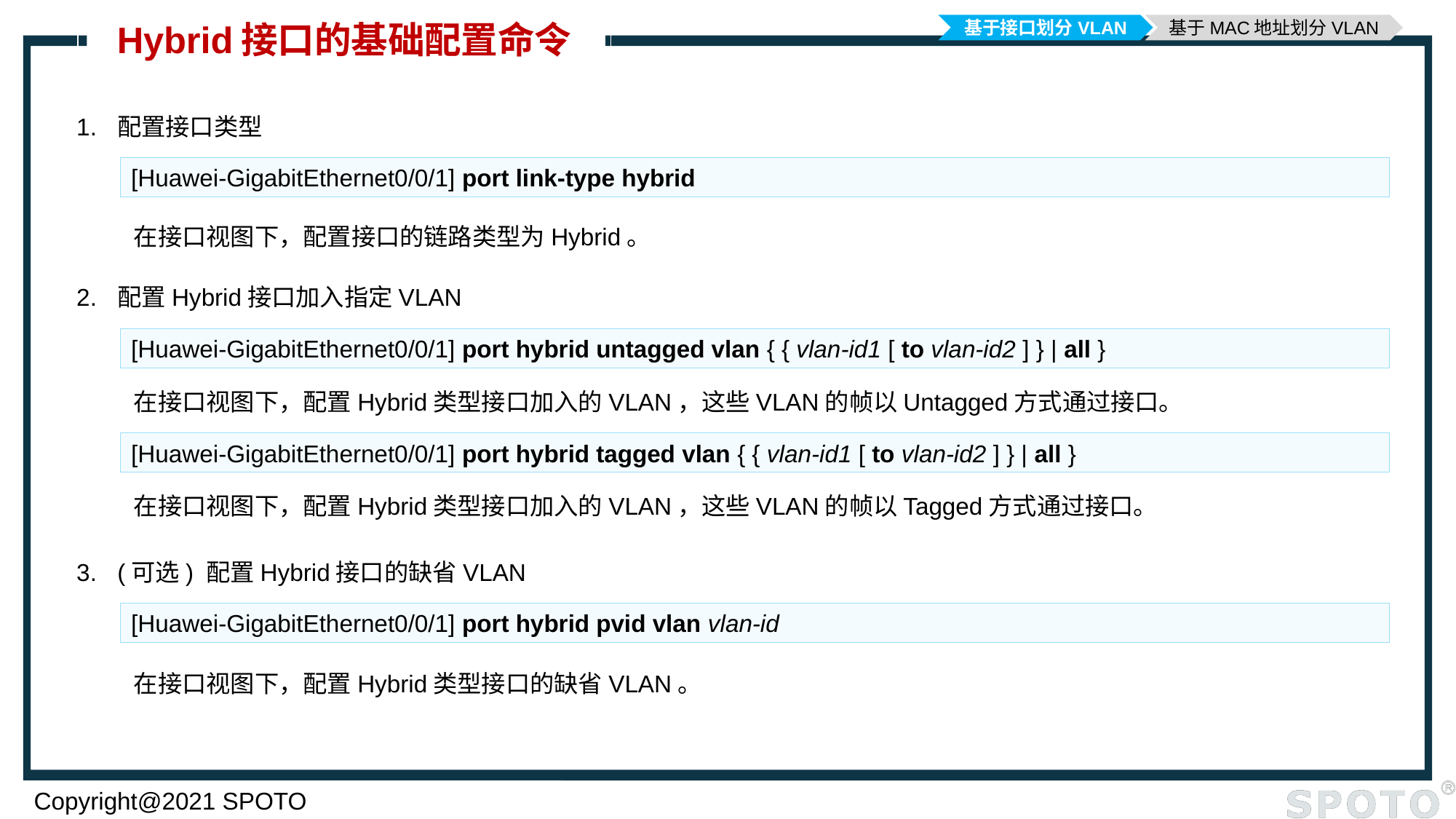

# Hybrid接口的基础配置命令
基于接口划分VLAN
基于MAC地址划分VLAN
配置接口类型
[Huawei-GigabitEthernet0/0/1] port link-type hybrid
在接口视图下，配置接口的链路类型为Hybrid。
配置Hybrid接口加入指定VLAN
[Huawei-GigabitEthernet0/0/1] port hybrid untagged vlan { { vlan-id1 [ to vlan-id2 ] } | all }
在接口视图下，配置Hybrid类型接口加入的VLAN，这些VLAN的帧以Untagged方式通过接口。
[Huawei-GigabitEthernet0/0/1] port hybrid tagged vlan { { vlan-id1 [ to vlan-id2 ] } | all }
在接口视图下，配置Hybrid类型接口加入的VLAN，这些VLAN的帧以Tagged方式通过接口。
(可选) 配置Hybrid接口的缺省VLAN
[Huawei-GigabitEthernet0/0/1] port hybrid pvid vlan vlan-id
在接口视图下，配置Hybrid类型接口的缺省VLAN。